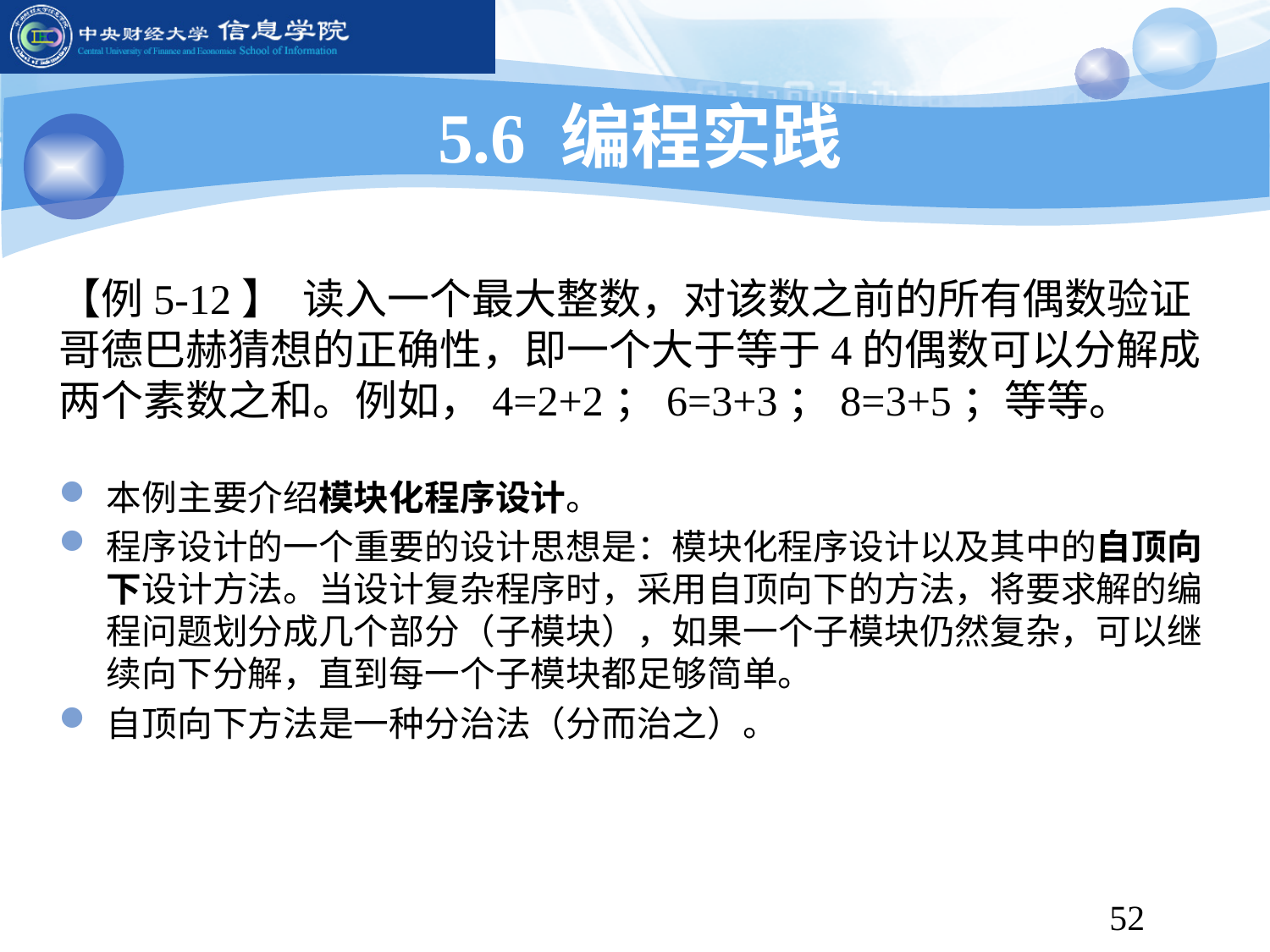

# 5.6 编程实践
【例5-12】  读入一个最大整数，对该数之前的所有偶数验证哥德巴赫猜想的正确性，即一个大于等于4的偶数可以分解成两个素数之和。例如，4=2+2；6=3+3；8=3+5；等等。

本例主要介绍模块化程序设计。
程序设计的一个重要的设计思想是：模块化程序设计以及其中的自顶向下设计方法。当设计复杂程序时，采用自顶向下的方法，将要求解的编程问题划分成几个部分（子模块），如果一个子模块仍然复杂，可以继续向下分解，直到每一个子模块都足够简单。
自顶向下方法是一种分治法（分而治之）。